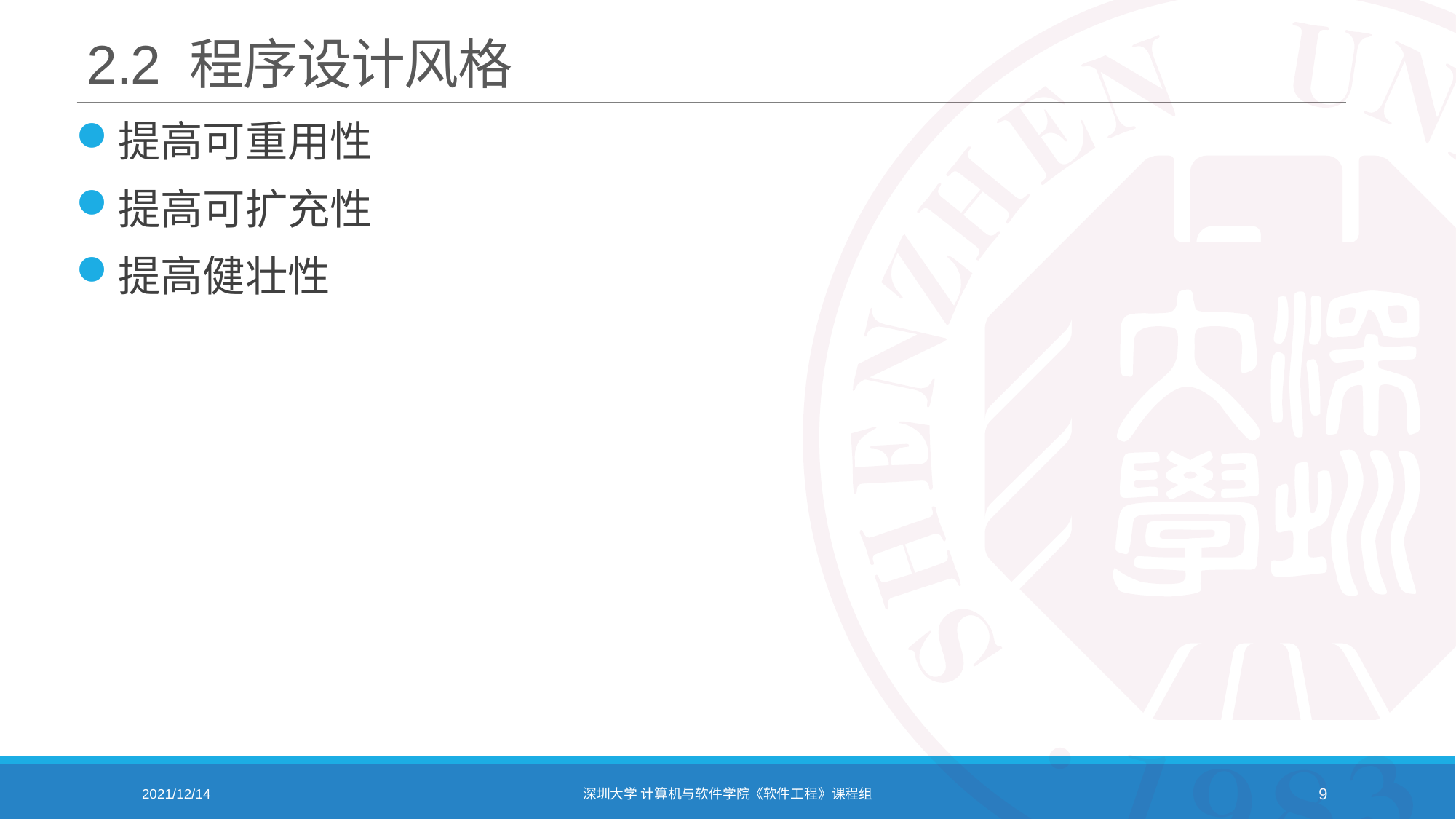

# 2.2 程序设计风格
提高可重用性
提高可扩充性
提高健壮性

2021/12/14
深圳大学 计算机与软件学院《软件工程》课程组
9